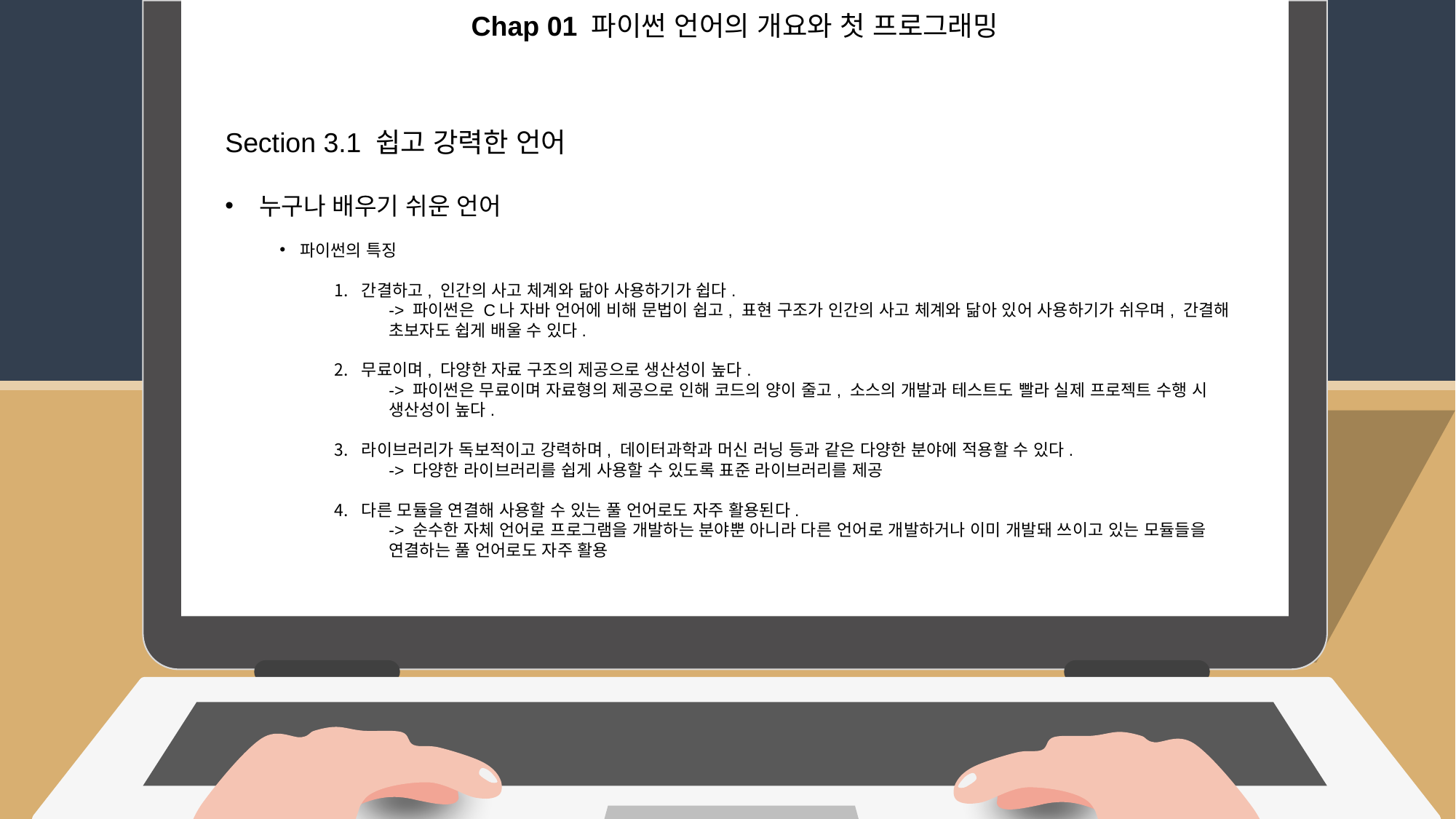

Chap 01 파이썬 언어의 개요와 첫 프로그래밍
Section 3.1 쉽고 강력한 언어

누구나 배우기 쉬운 언어

파이썬의 특징

간결하고, 인간의 사고 체계와 닮아 사용하기가 쉽다.
-> 파이썬은 C나 자바 언어에 비해 문법이 쉽고, 표현 구조가 인간의 사고 체계와 닮아 있어 사용하기가 쉬우며, 간결해 초보자도 쉽게 배울 수 있다.

무료이며, 다양한 자료 구조의 제공으로 생산성이 높다.
-> 파이썬은 무료이며 자료형의 제공으로 인해 코드의 양이 줄고, 소스의 개발과 테스트도 빨라 실제 프로젝트 수행 시 생산성이 높다.

라이브러리가 독보적이고 강력하며, 데이터과학과 머신 러닝 등과 같은 다양한 분야에 적용할 수 있다.
-> 다양한 라이브러리를 쉽게 사용할 수 있도록 표준 라이브러리를 제공

다른 모듈을 연결해 사용할 수 있는 풀 언어로도 자주 활용된다.
-> 순수한 자체 언어로 프로그램을 개발하는 분야뿐 아니라 다른 언어로 개발하거나 이미 개발돼 쓰이고 있는 모듈들을 연결하는 풀 언어로도 자주 활용